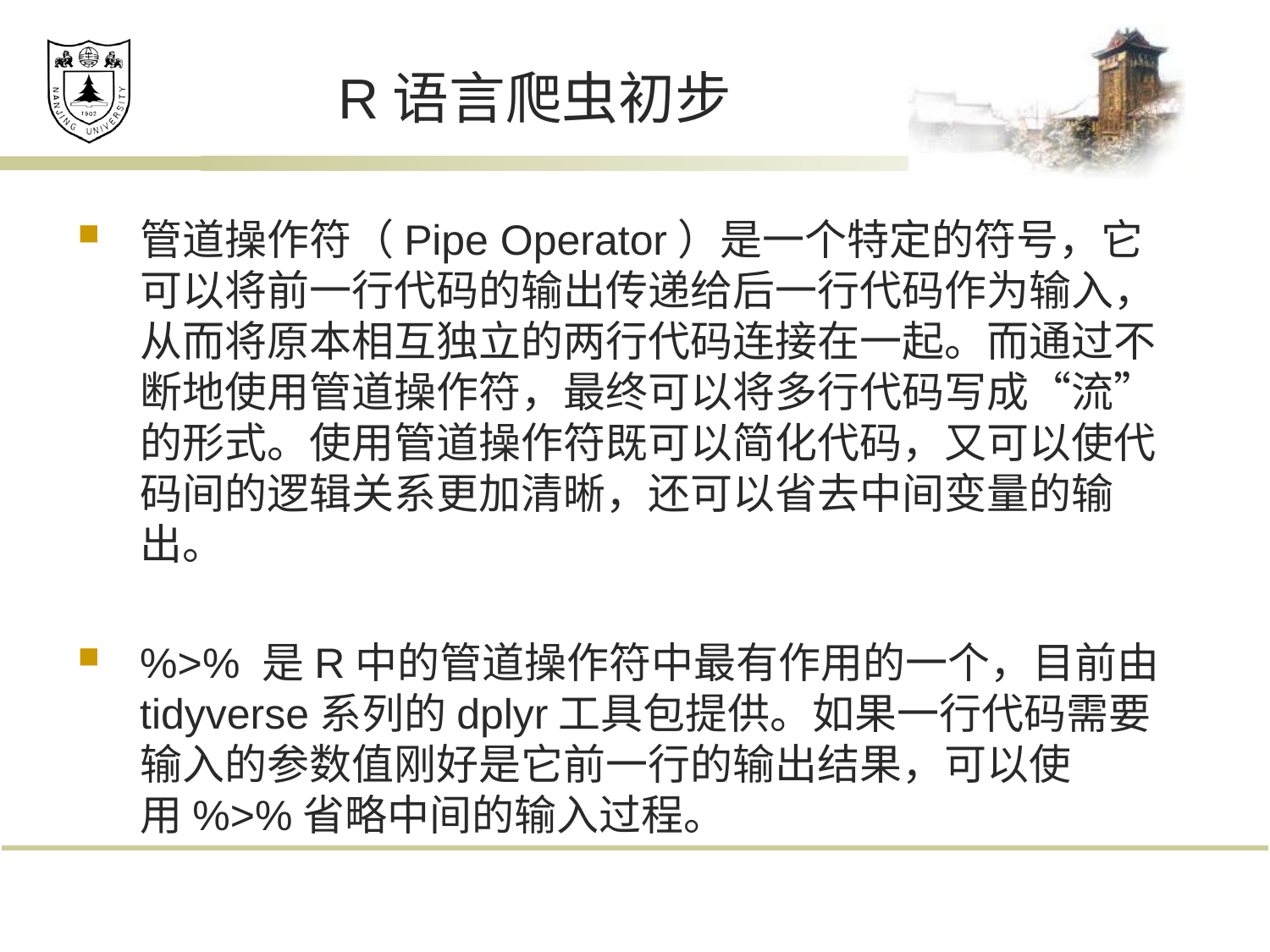

# R语言爬虫初步
管道操作符（Pipe Operator）是一个特定的符号，它可以将前一行代码的输出传递给后一行代码作为输入，从而将原本相互独立的两行代码连接在一起。而通过不断地使用管道操作符，最终可以将多行代码写成“流”的形式。使用管道操作符既可以简化代码，又可以使代码间的逻辑关系更加清晰，还可以省去中间变量的输出。

%>% 是R中的管道操作符中最有作用的一个，目前由tidyverse系列的dplyr工具包提供。如果一行代码需要输入的参数值刚好是它前一行的输出结果，可以使用%>%省略中间的输入过程。